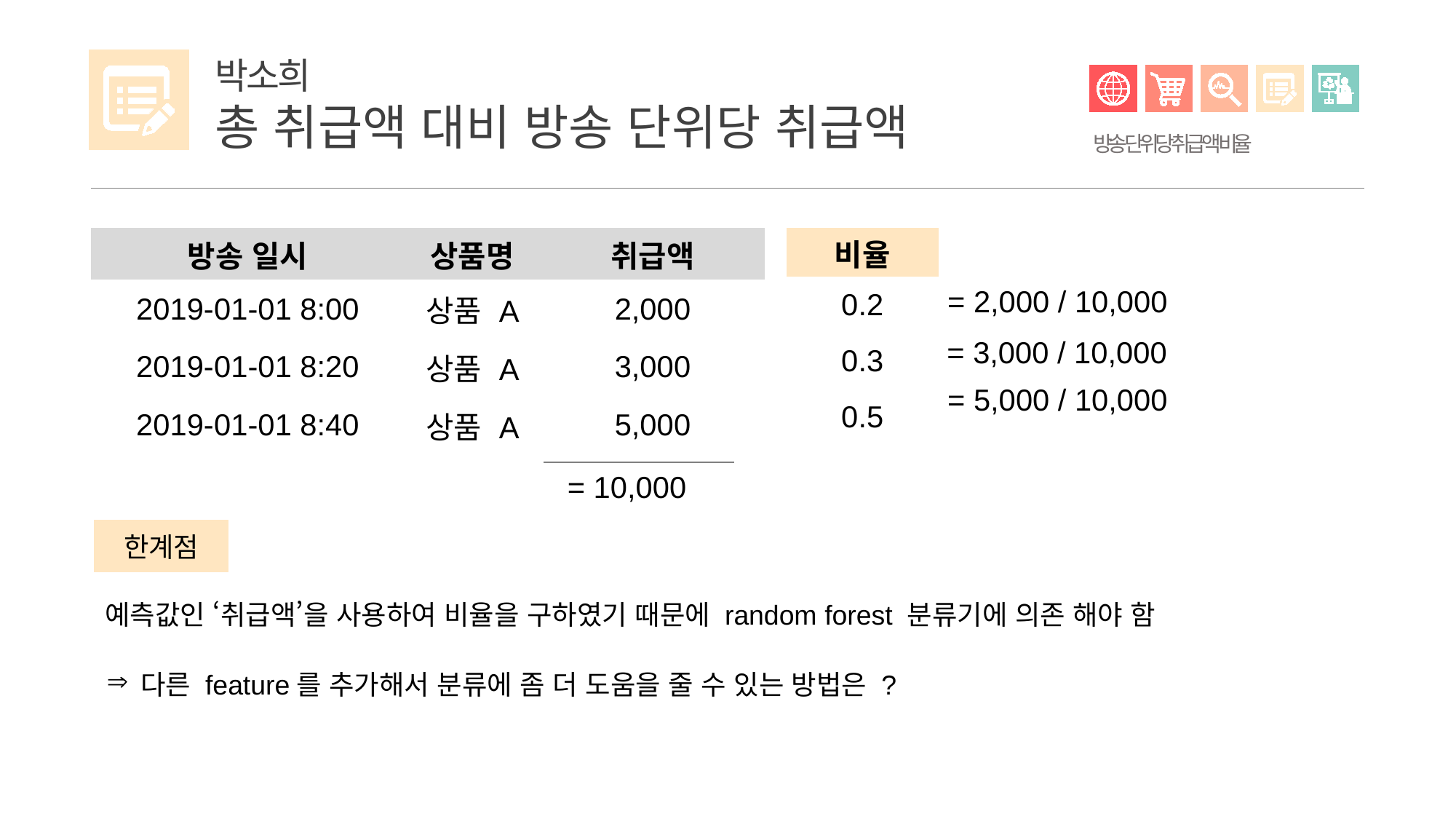

박소희
총 취급액 대비 방송 단위당 취급액

방송 단위당 취급액 비율

| 방송 일시 | 상품명 | 취급액 |
| --- | --- | --- |
| 2019-01-01 8:00 | 상품 A | 2,000 |
| 2019-01-01 8:20 | 상품 A | 3,000 |
| 2019-01-01 8:40 | 상품 A | 5,000 |
| 비율 |
| --- |
| 0.2 |
| 0.3 |
| 0.5 |
 = 2,000 / 10,000
 = 3,000 / 10,000
 = 5,000 / 10,000
= 10,000
한계점
예측값인 ‘취급액’을 사용하여 비율을 구하였기 때문에 random forest 분류기에 의존 해야 함
다른 feature를 추가해서 분류에 좀 더 도움을 줄 수 있는 방법은 ?